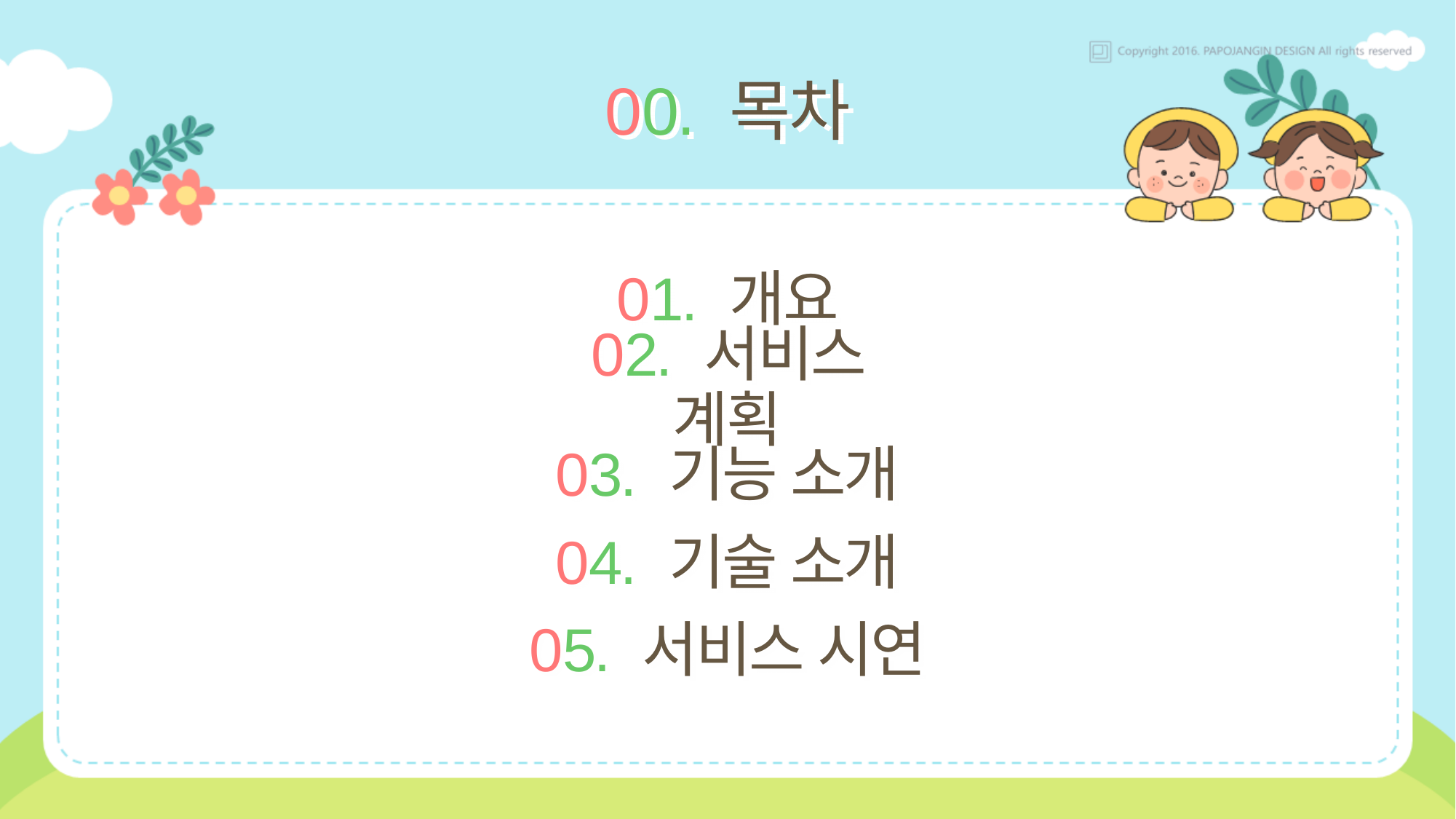

00. 목차
01. 개요
# 02. 서비스 계획
03. 기능 소개
04. 기술 소개
05. 서비스 시연